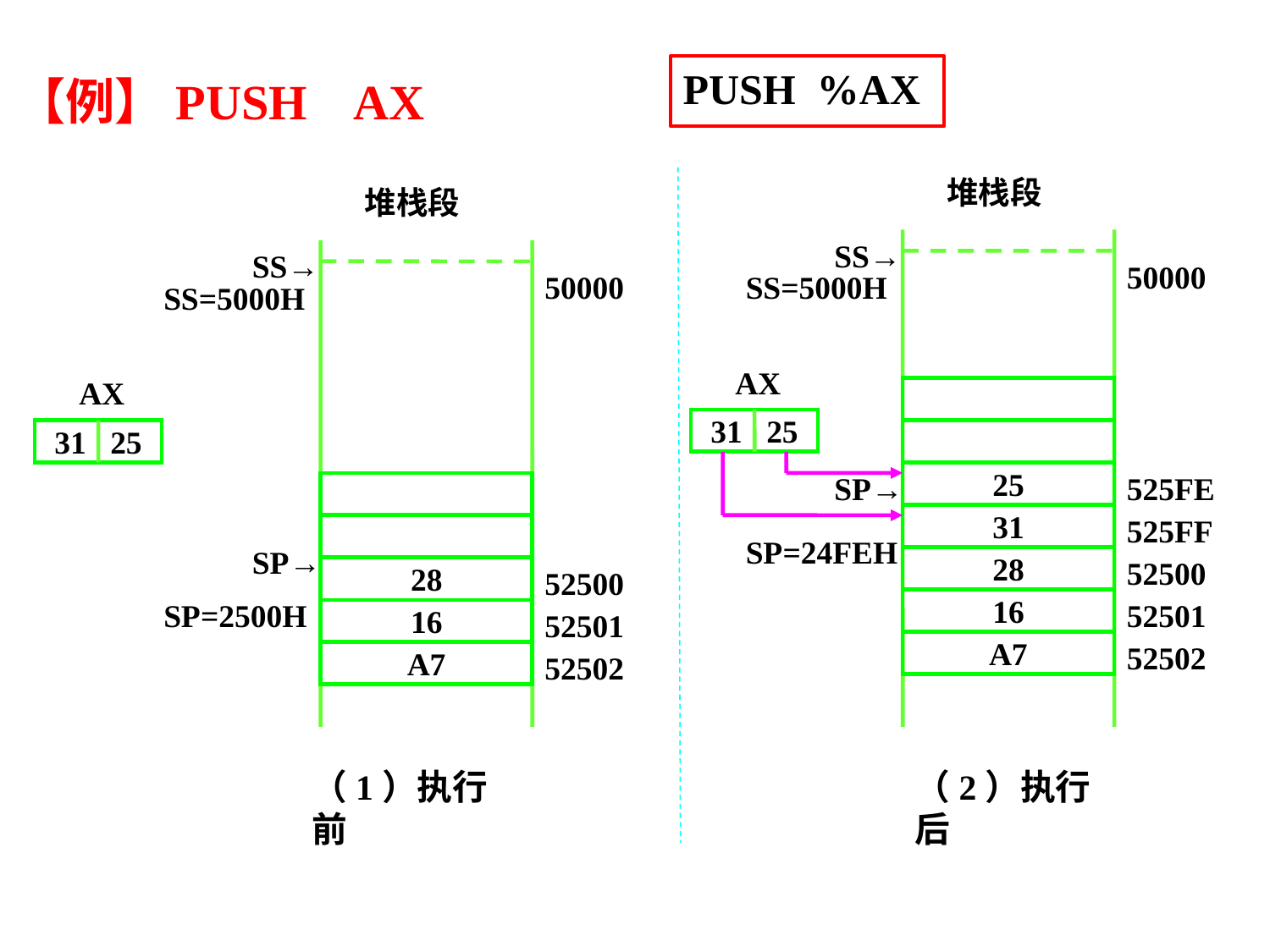

【例】PUSH    AX
PUSH  %AX
堆栈段

堆栈段
           SS→

           SS→

50000

50000
SS=5000H
SS=5000H
AX
AX

31   25

31   25

           SP→
25
525FE

31
525FF

SP=24FEH
           SP→
28
52500
28
52500
SP=2500H
16
52501
16
52501
A7
52502
A7
52502
（1）执行前
（2）执行后